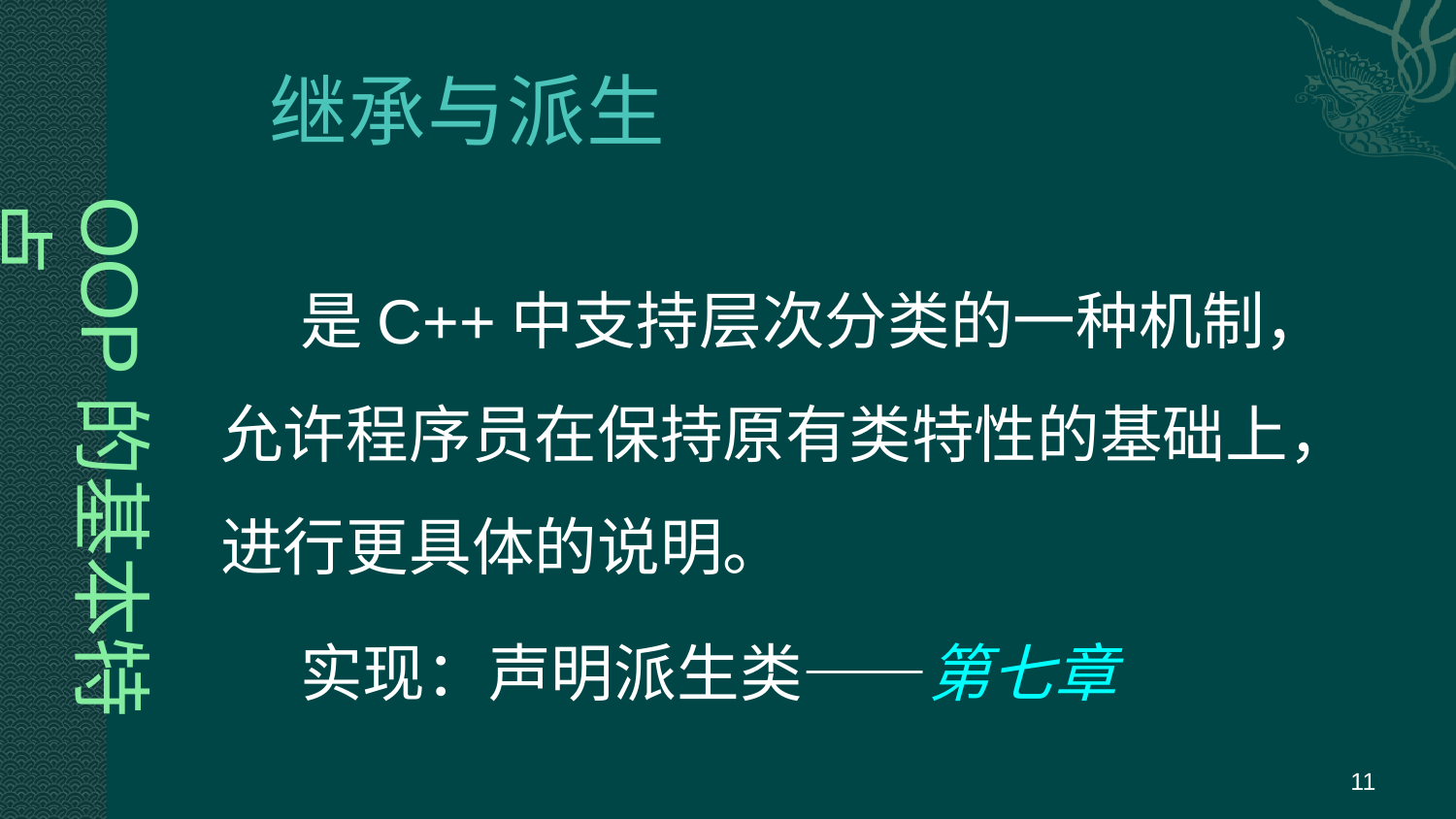

# 继承与派生
OOP的基本特点
是C++中支持层次分类的一种机制，允许程序员在保持原有类特性的基础上，进行更具体的说明。
实现：声明派生类——第七章
11